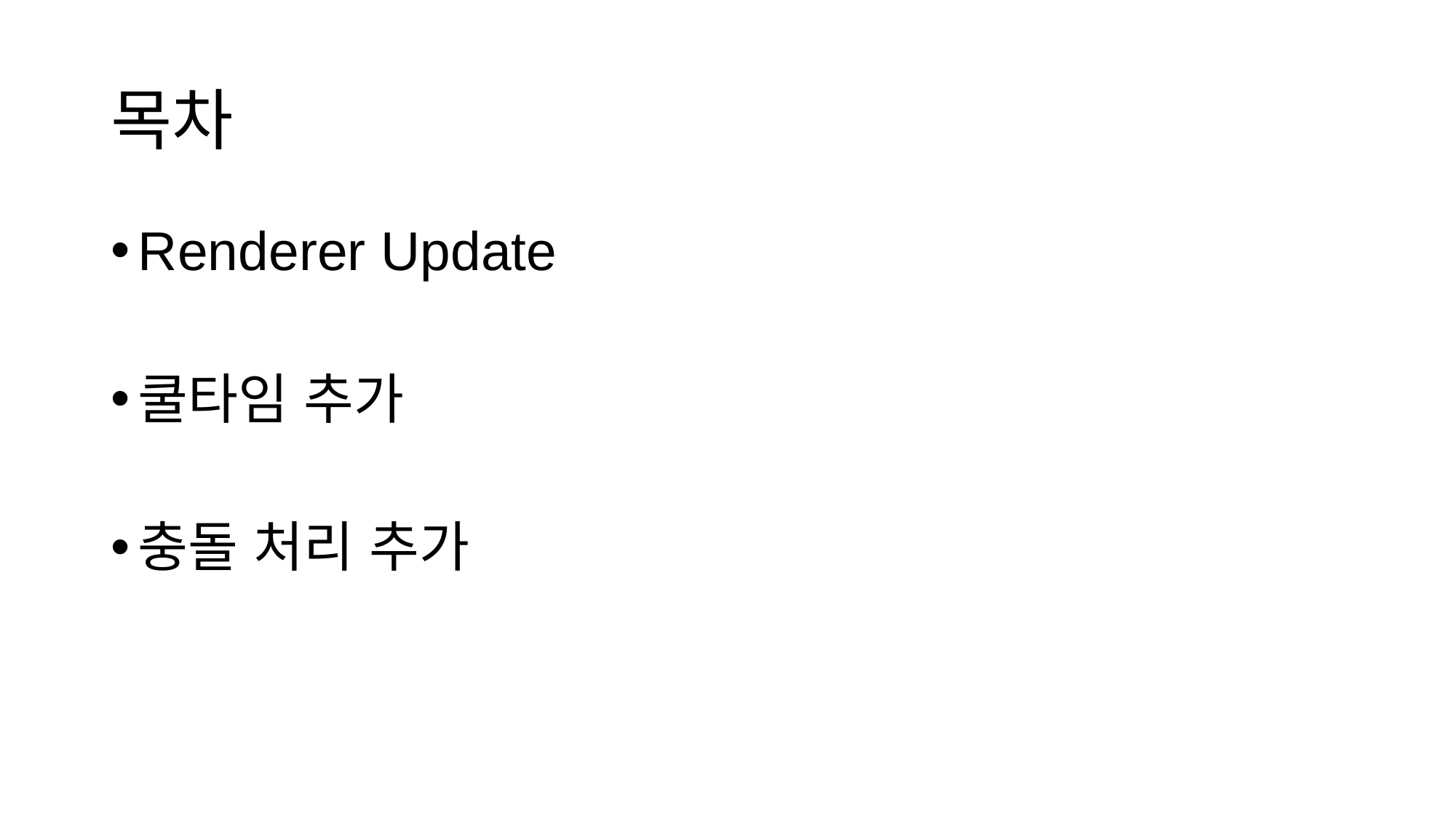

# 목차
Renderer Update

쿨타임 추가

충돌 처리 추가